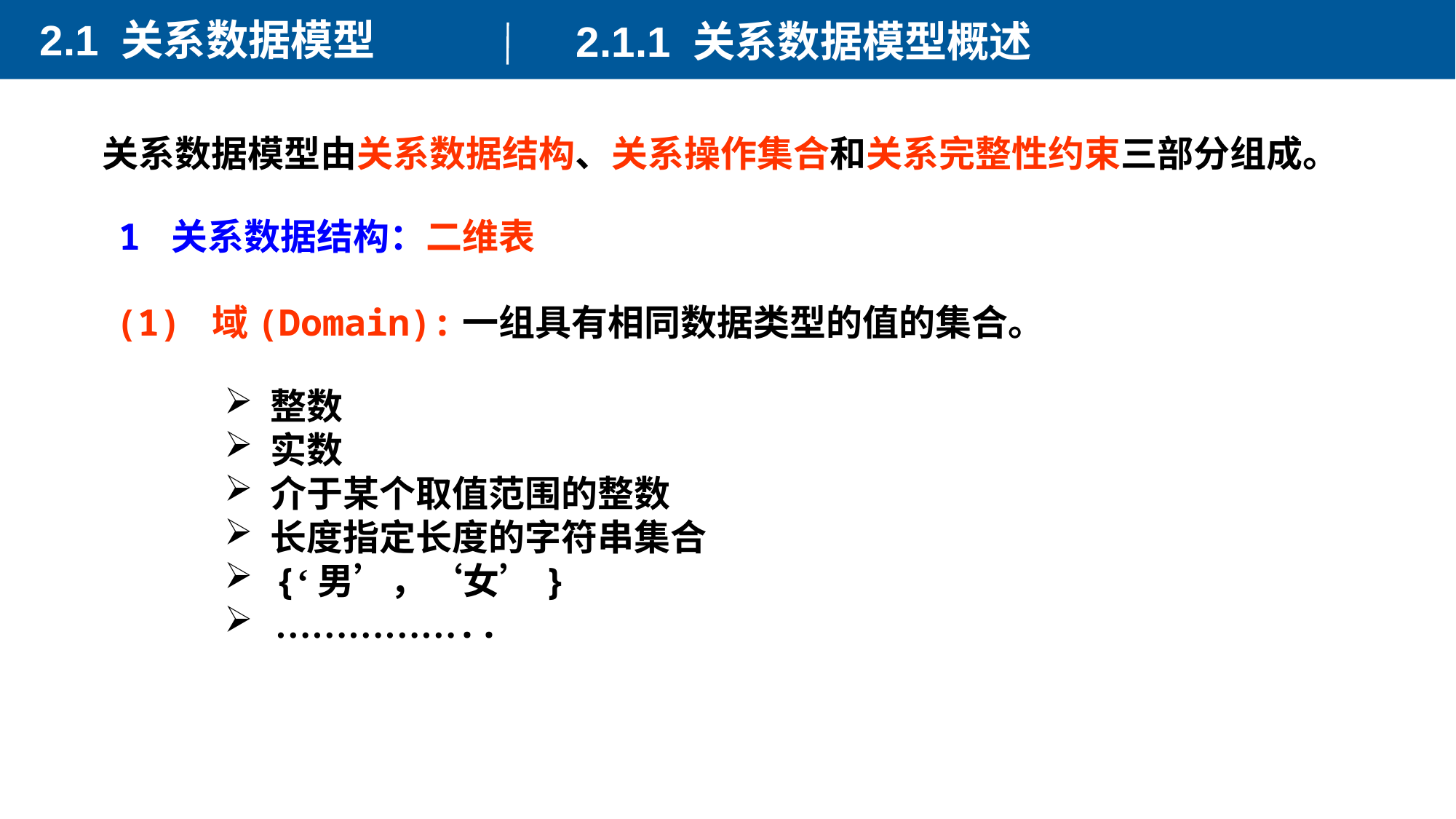

2.1 关系数据模型
2.1.1 关系数据模型概述
关系数据模型由关系数据结构、关系操作集合和关系完整性约束三部分组成。
1 关系数据结构：二维表
(1) 域(Domain):一组具有相同数据类型的值的集合。
 整数
 实数
 介于某个取值范围的整数
 长度指定长度的字符串集合
 {‘男’，‘女’}
 ……………..